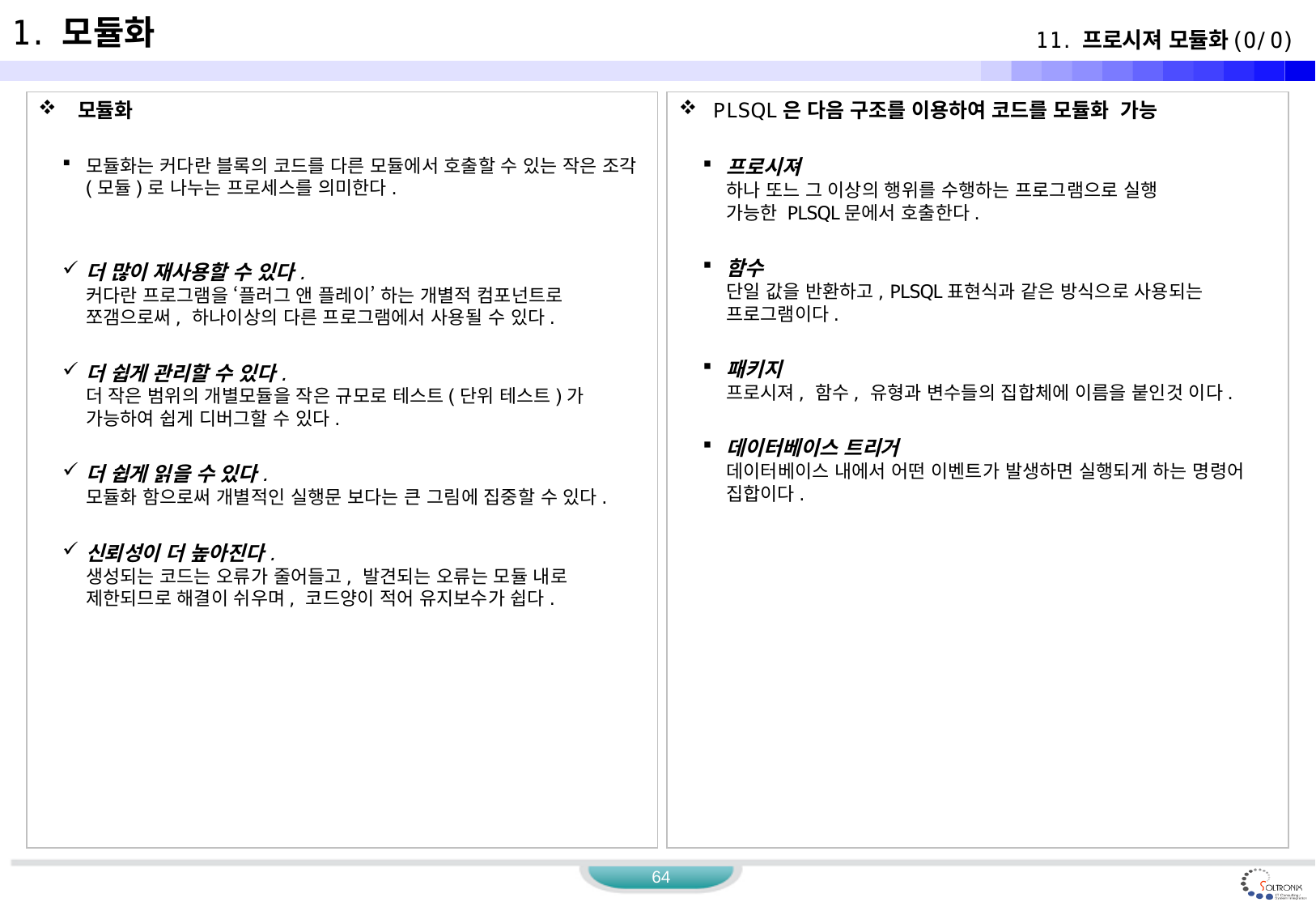

1. 모듈화
11. 프로시져 모듈화(0/0)
 모듈화

모듈화는 커다란 블록의 코드를 다른 모듈에서 호출할 수 있는 작은 조각(모듈)로 나누는 프로세스를 의미한다.

더 많이 재사용할 수 있다.
커다란 프로그램을 ‘플러그 앤 플레이’ 하는 개별적 컴포넌트로 쪼갬으로써, 하나이상의 다른 프로그램에서 사용될 수 있다.

더 쉽게 관리할 수 있다.
더 작은 범위의 개별모듈을 작은 규모로 테스트(단위 테스트)가 가능하여 쉽게 디버그할 수 있다.

더 쉽게 읽을 수 있다.
모듈화 함으로써 개별적인 실행문 보다는 큰 그림에 집중할 수 있다.

신뢰성이 더 높아진다.
생성되는 코드는 오류가 줄어들고, 발견되는 오류는 모듈 내로 제한되므로 해결이 쉬우며, 코드양이 적어 유지보수가 쉽다.

 PLSQL은 다음 구조를 이용하여 코드를 모듈화  가능

프로시져
하나 또느 그 이상의 행위를 수행하는 프로그램으로 실행
가능한 PLSQL문에서 호출한다.

함수
단일 값을 반환하고, PLSQL표현식과 같은 방식으로 사용되는 프로그램이다.

패키지
프로시져, 함수, 유형과 변수들의 집합체에 이름을 붙인것 이다.

데이터베이스 트리거
데이터베이스 내에서 어떤 이벤트가 발생하면 실행되게 하는 명령어 집합이다.